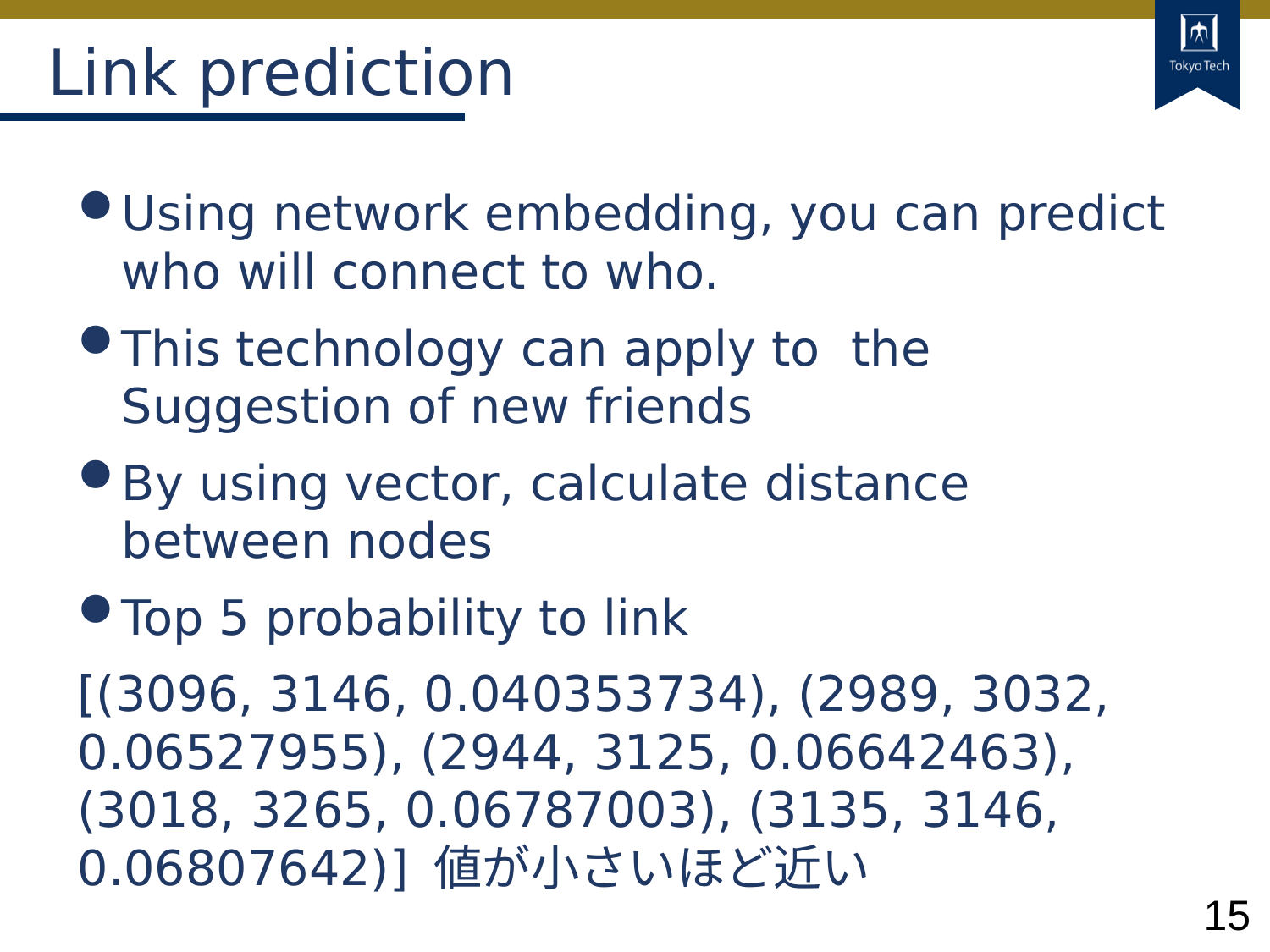

# Link prediction
Using network embedding, you can predict who will connect to who.
This technology can apply to  the Suggestion of new friends
By using vector, calculate distance between nodes
Top 5 probability to link
[(3096, 3146, 0.040353734), (2989, 3032, 0.06527955), (2944, 3125, 0.06642463), (3018, 3265, 0.06787003), (3135, 3146, 0.06807642)] 値が小さいほど近い